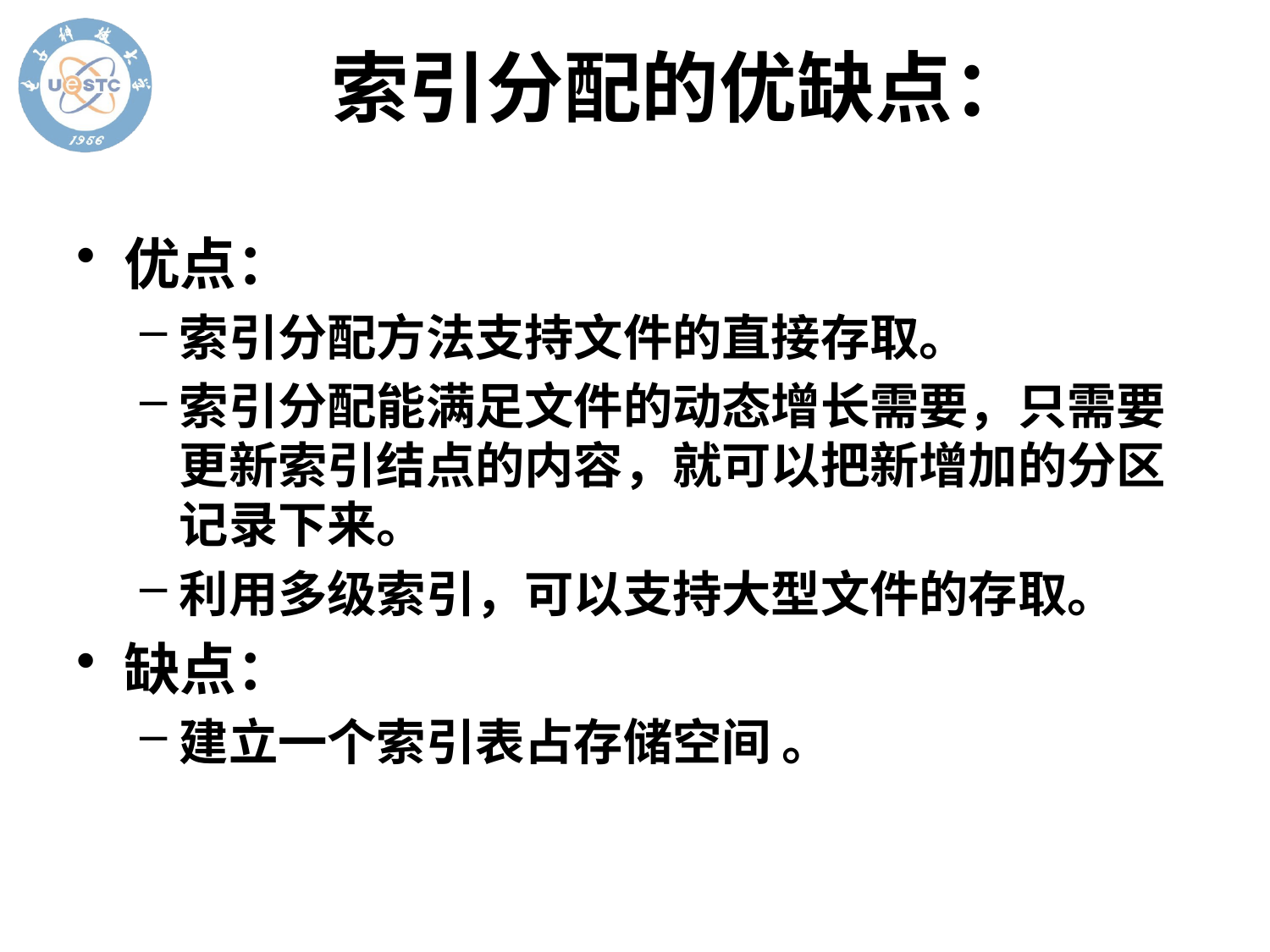

# 索引分配的优缺点：
优点：
索引分配方法支持文件的直接存取。
索引分配能满足文件的动态增长需要，只需要更新索引结点的内容，就可以把新增加的分区记录下来。
利用多级索引，可以支持大型文件的存取。
缺点：
建立一个索引表占存储空间 。